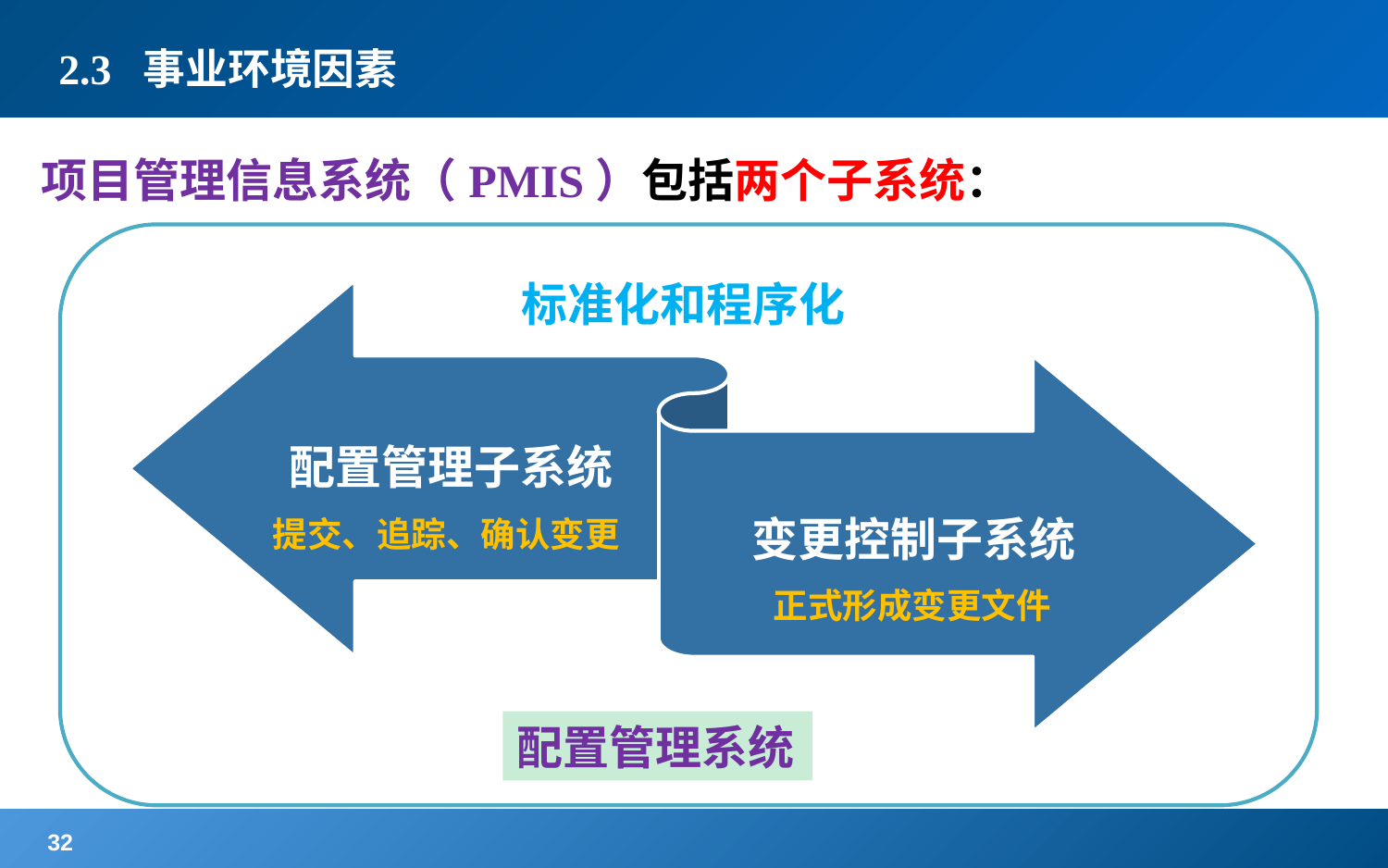

# 2.3  事业环境因素
项目管理信息系统（PMIS）包括两个子系统：

配置管理子系统
变更控制子系统
标准化和程序化
提交、追踪、确认变更
正式形成变更文件
配置管理系统